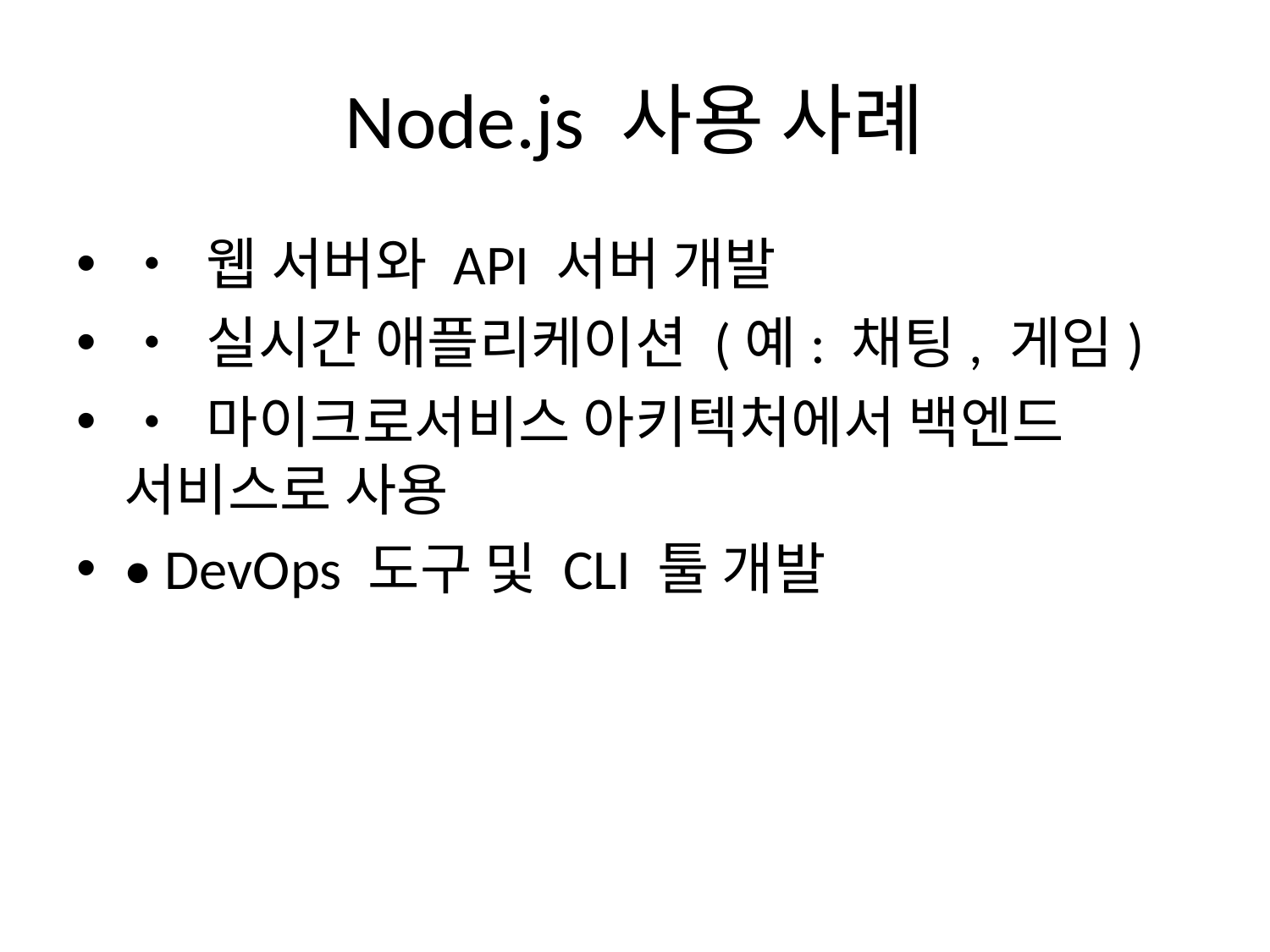

# Node.js 사용 사례
• 웹 서버와 API 서버 개발
• 실시간 애플리케이션 (예: 채팅, 게임)
• 마이크로서비스 아키텍처에서 백엔드 서비스로 사용
• DevOps 도구 및 CLI 툴 개발